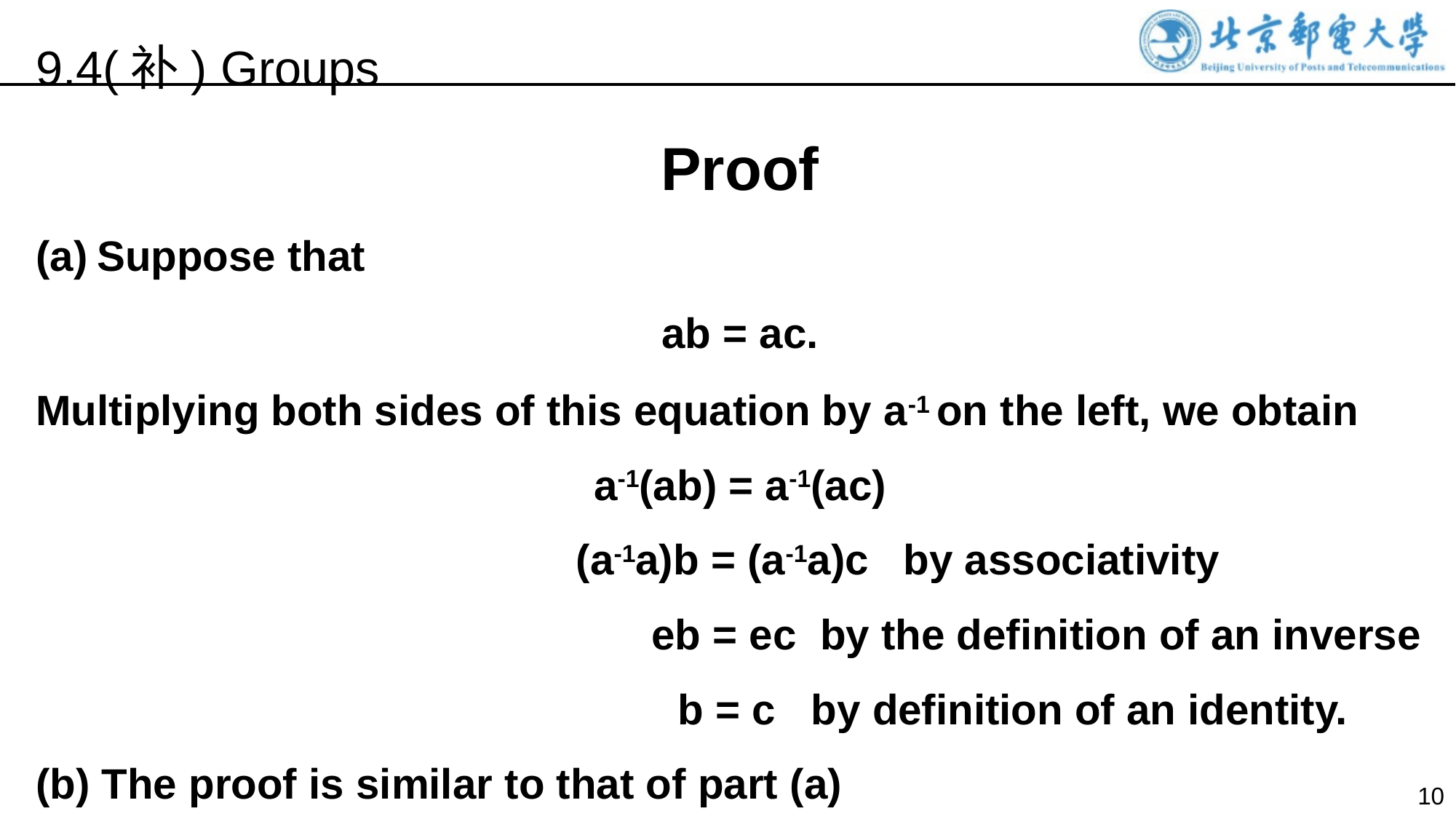

9.4(补) Groups
Proof
Suppose that
ab = ac.
Multiplying both sides of this equation by a-1 on the left, we obtain
a-1(ab) = a-1(ac)
			(a-1a)b = (a-1a)c 	by associativity
					     eb = ec  by the definition of an inverse
					b = c   by definition of an identity.
(b) The proof is similar to that of part (a)